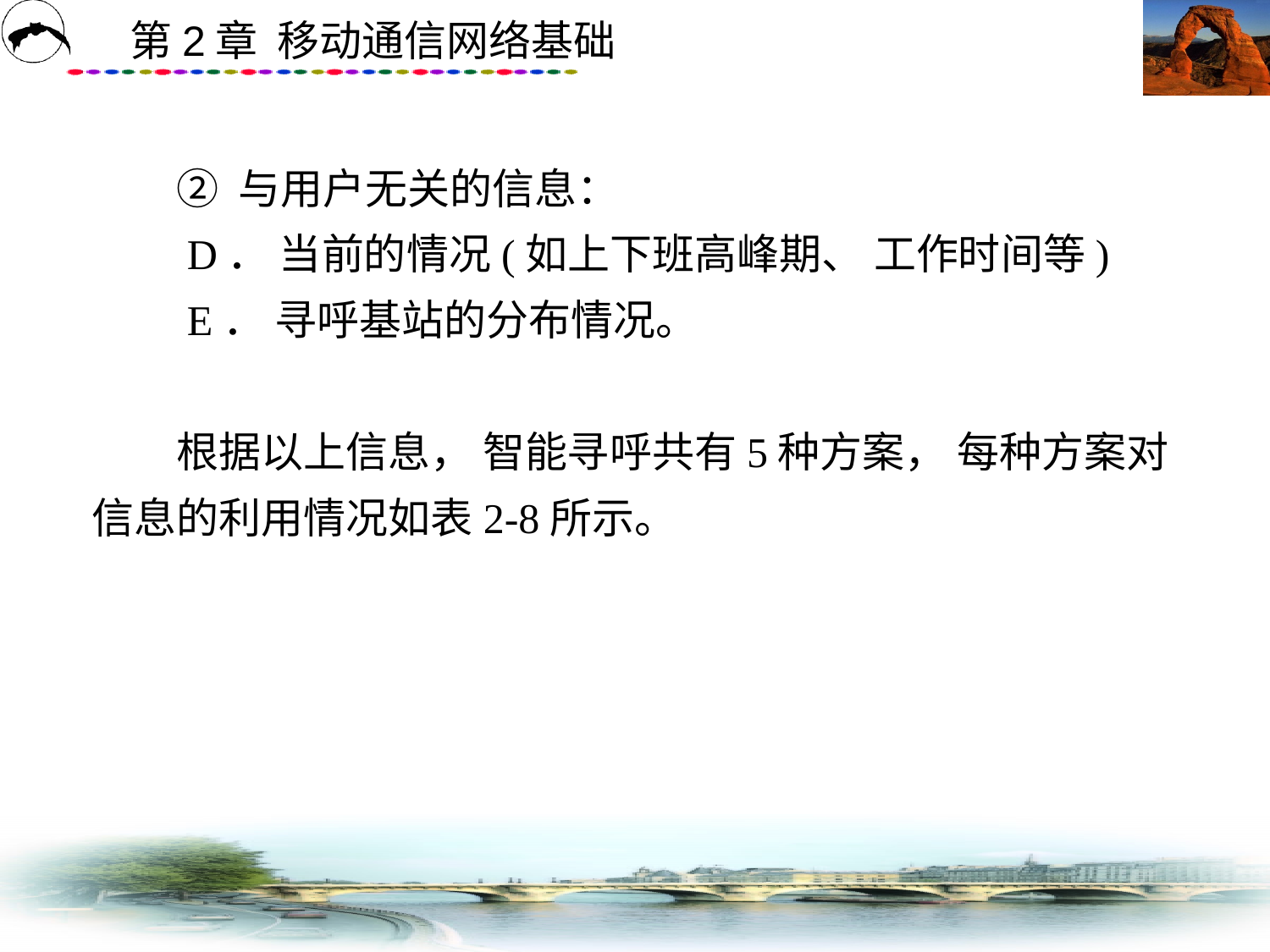

# ②  与用户无关的信息： 　　D． 当前的情况(如上下班高峰期、 工作时间等) 　　E． 寻呼基站的分布情况。 　　根据以上信息， 智能寻呼共有5种方案， 每种方案对信息的利用情况如表2-8所示。